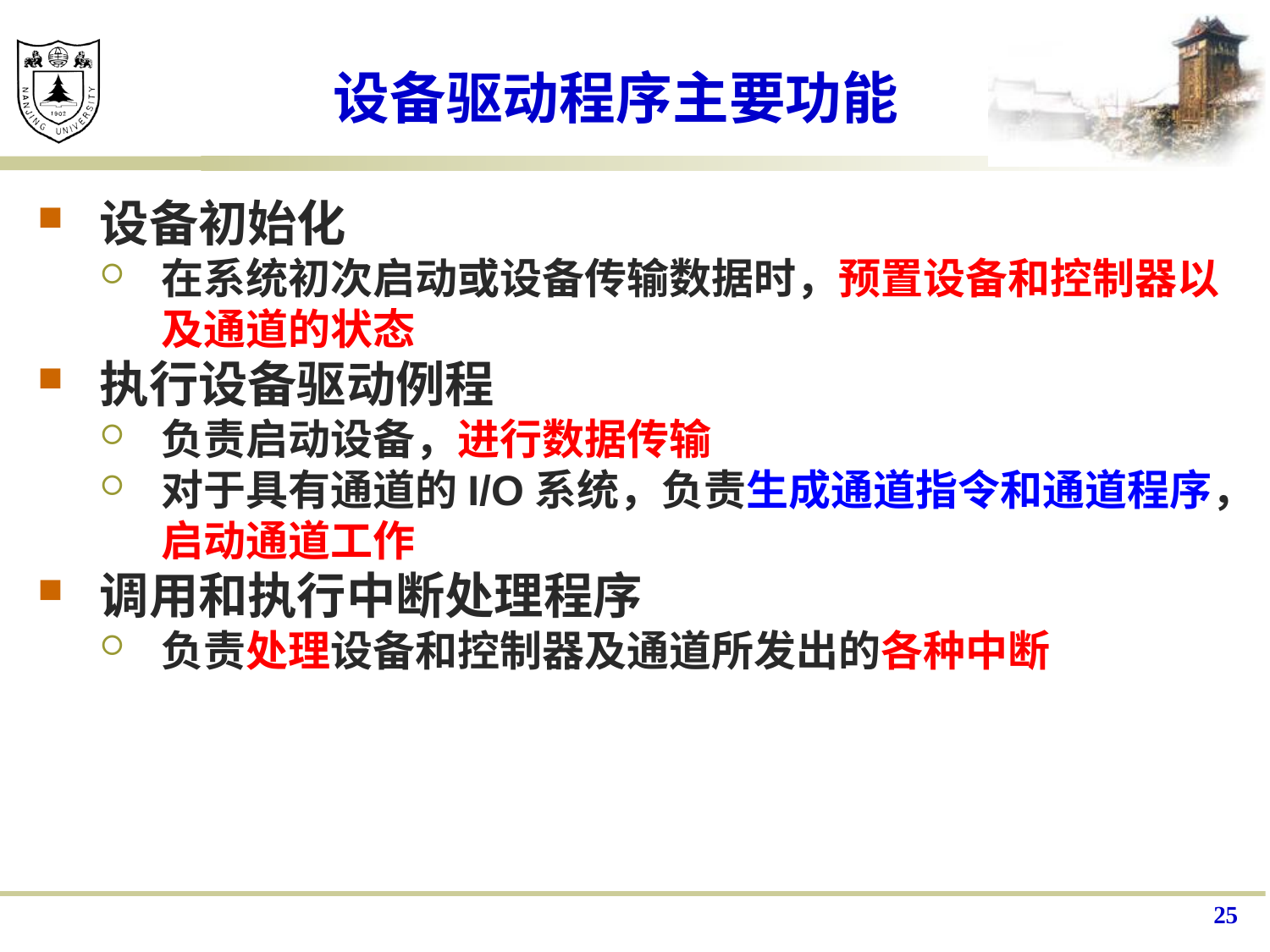

# 设备驱动程序主要功能
设备初始化
在系统初次启动或设备传输数据时，预置设备和控制器以及通道的状态
执行设备驱动例程
负责启动设备，进行数据传输
对于具有通道的I/O系统，负责生成通道指令和通道程序，启动通道工作
调用和执行中断处理程序
负责处理设备和控制器及通道所发出的各种中断
25